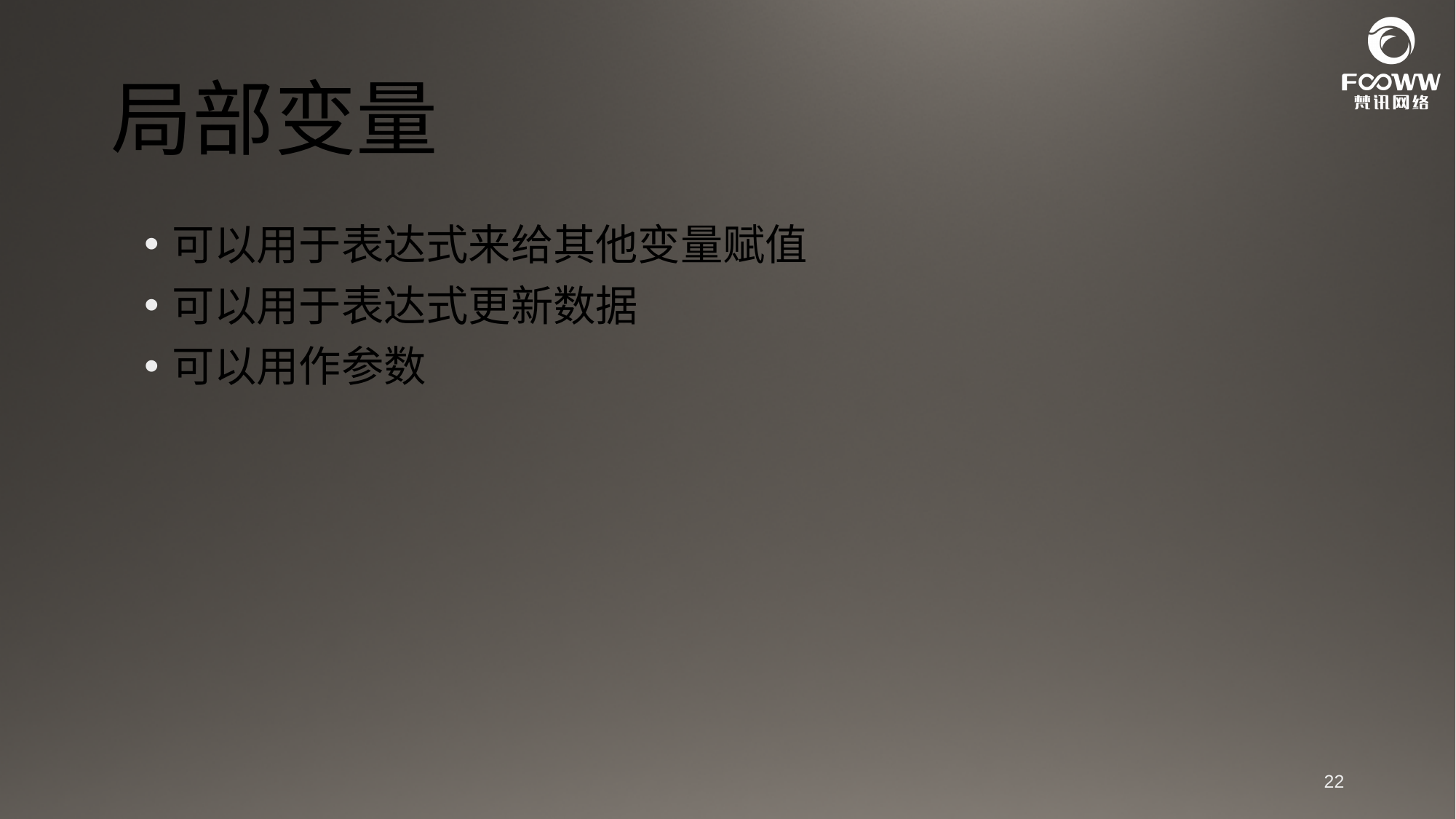

# 局部变量
可以用于表达式来给其他变量赋值
可以用于表达式更新数据
可以用作参数

22